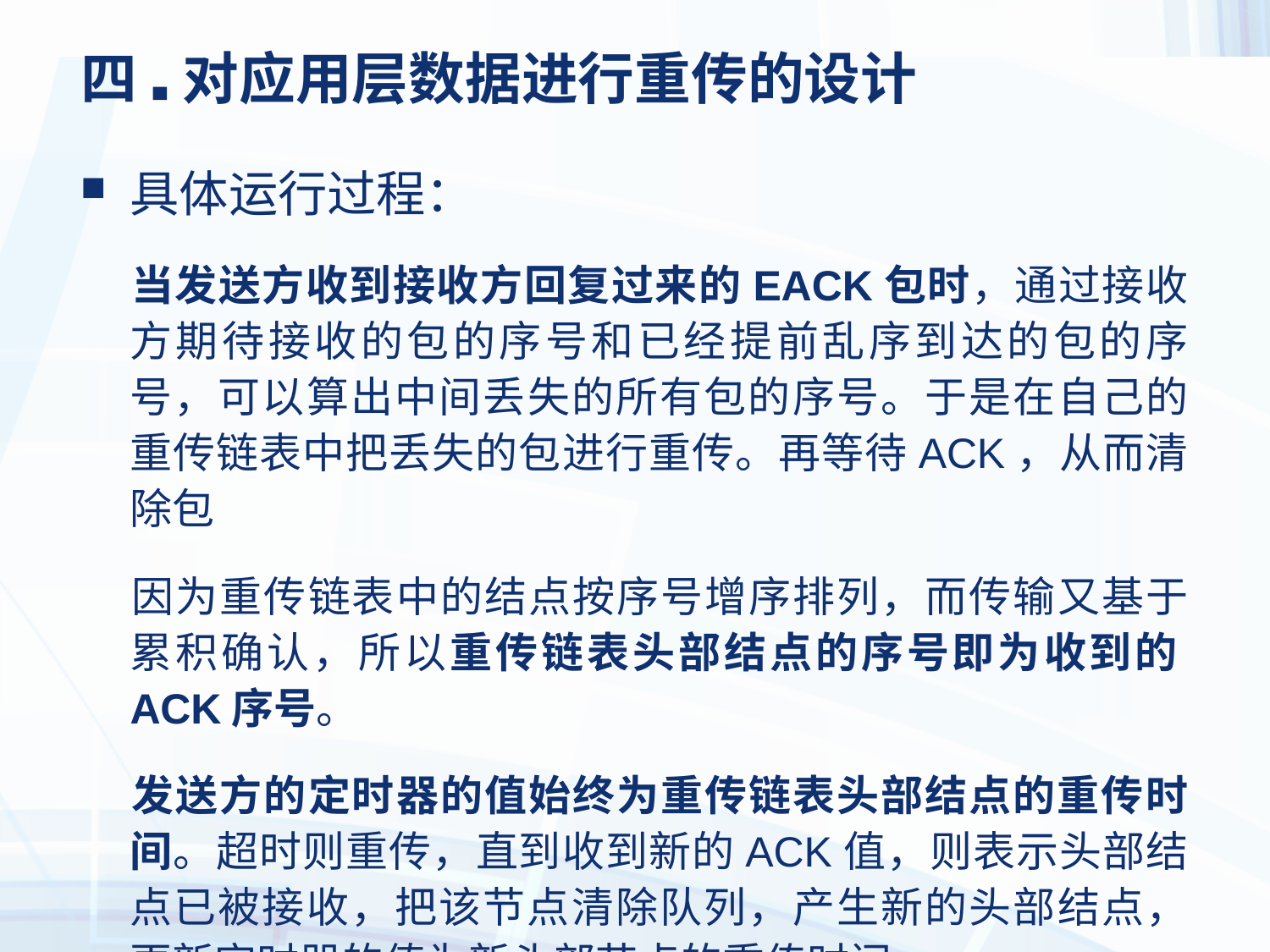

# 四.对应用层数据进行重传的设计
具体运行过程：
	当发送方收到接收方回复过来的EACK包时，通过接收方期待接收的包的序号和已经提前乱序到达的包的序号，可以算出中间丢失的所有包的序号。于是在自己的重传链表中把丢失的包进行重传。再等待ACK，从而清除包
	因为重传链表中的结点按序号增序排列，而传输又基于累积确认，所以重传链表头部结点的序号即为收到的ACK序号。
	发送方的定时器的值始终为重传链表头部结点的重传时间。超时则重传，直到收到新的ACK值，则表示头部结点已被接收，把该节点清除队列，产生新的头部结点，更新定时器的值为新头部节点的重传时间。